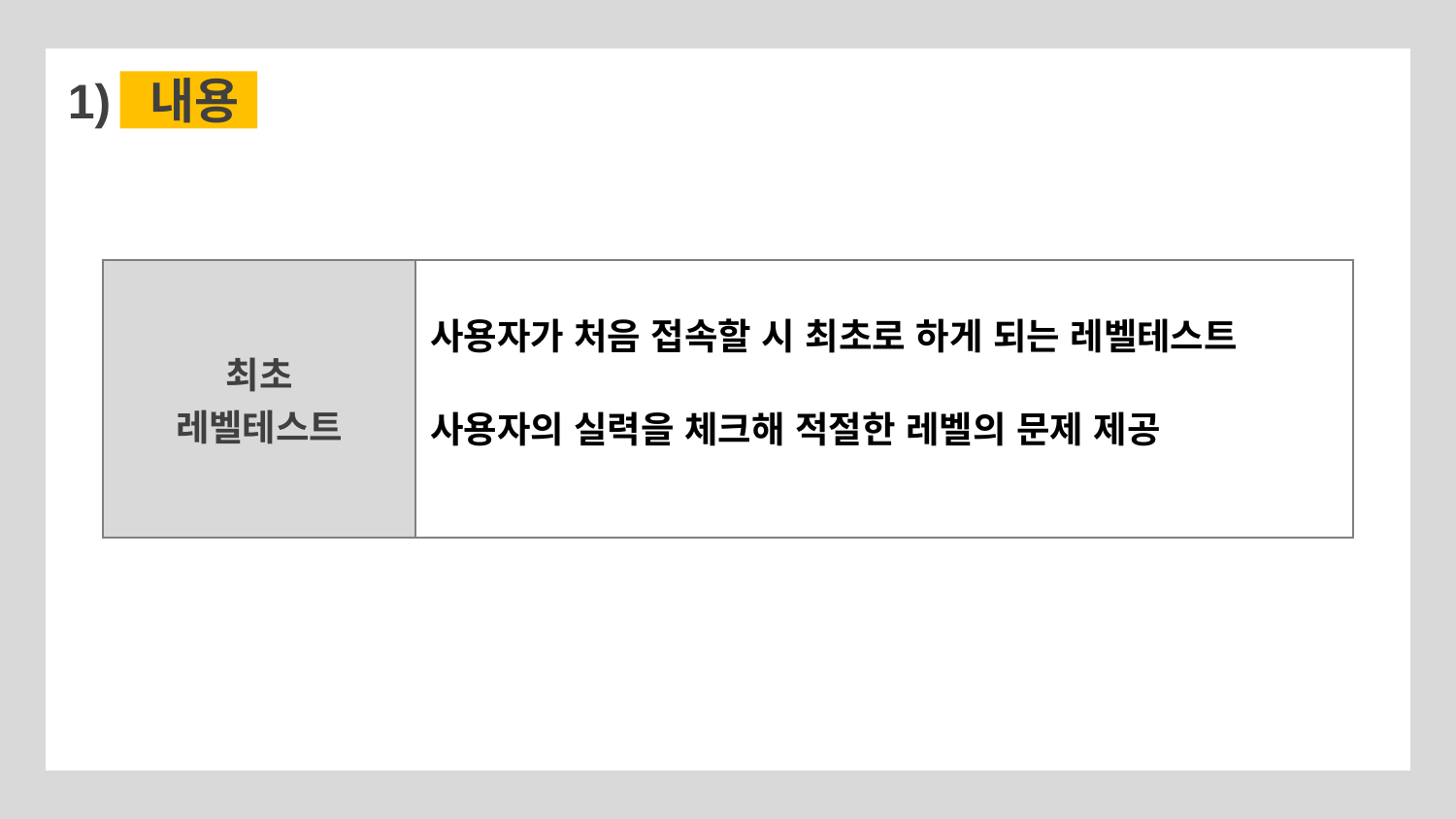

1)  내용

| 최초 레벨테스트 | 사용자가 처음 접속할 시 최초로 하게 되는 레벨테스트 사용자의 실력을 체크해 적절한 레벨의 문제 제공 |
| --- | --- |